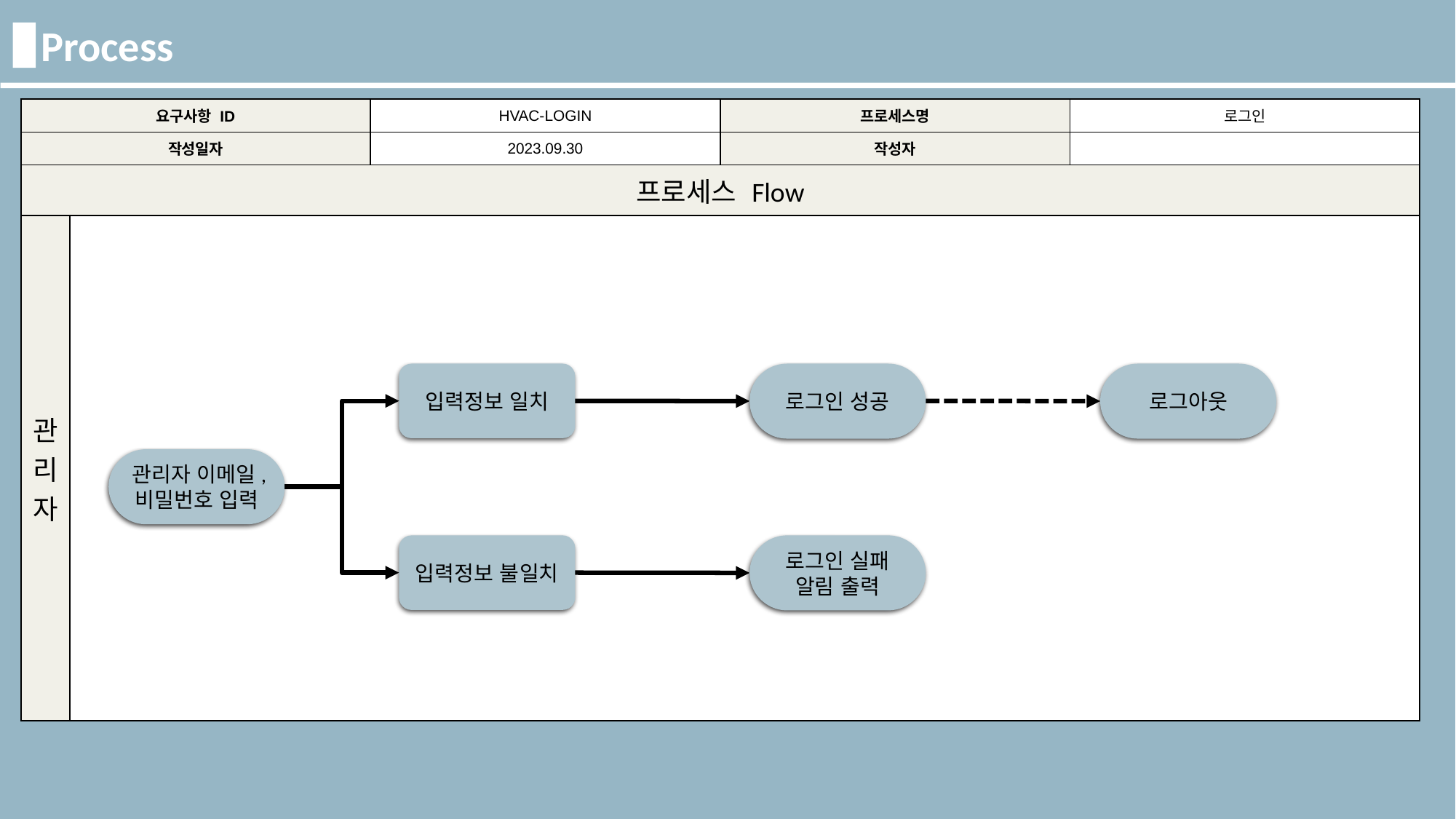

Process

| 요구사항 ID |  | HVAC-LOGIN | 프로세스명 | 로그인 |
| --- | --- | --- | --- | --- |
| 작성일자 |  | 2023.09.30 | 작성자 |  |
| 프로세스 Flow |  |  |  |  |
| 관리자 |  |  |  |  |
입력정보 일치
로그인 성공
로그아웃
관리자 이메일,
비밀번호 입력
입력정보 불일치
로그인 실패 알림 출력